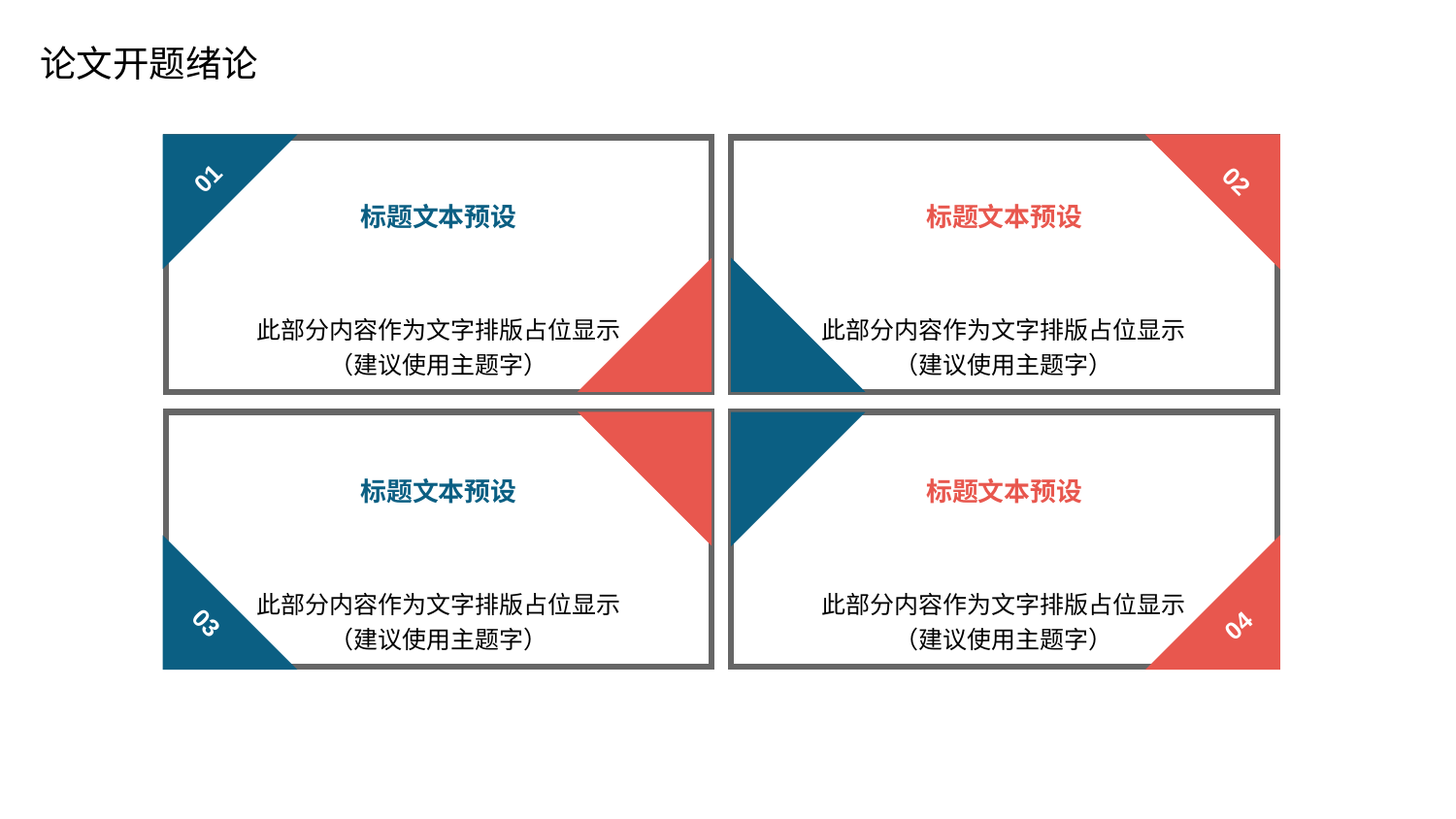

此部分内容作为文字排版占位显示
（建议使用主题字）

01
标题文本预设

此部分内容作为文字排版占位显示
（建议使用主题字）

02
标题文本预设

此部分内容作为文字排版占位显示
（建议使用主题字）
标题文本预设

03

此部分内容作为文字排版占位显示
（建议使用主题字）
标题文本预设

04